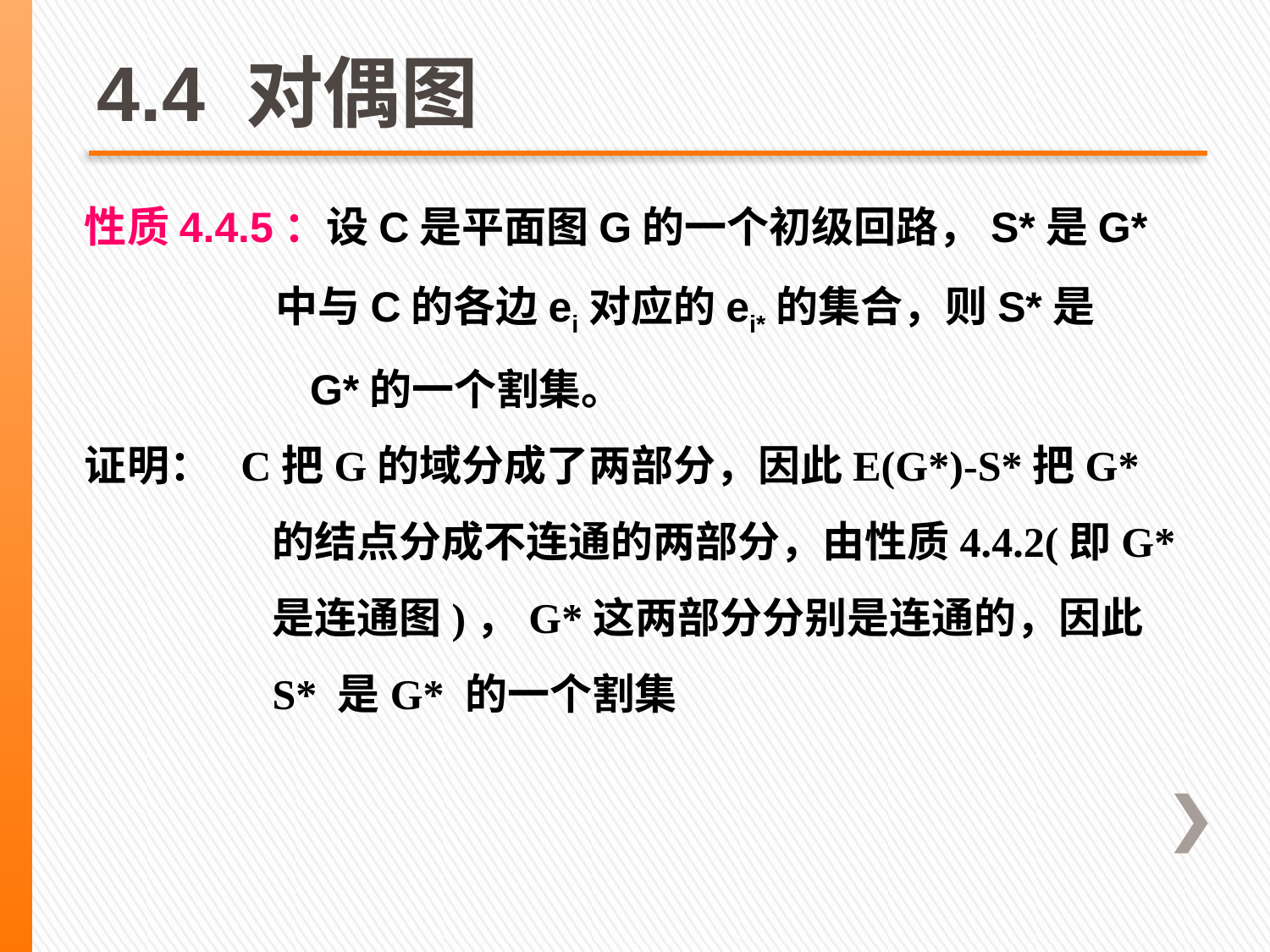

# 4.4 对偶图
性质4.4.5：设C是平面图G的一个初级回路，S*是G*
                   中与C的各边ei对应的ei*的集合，则S*是
                   G*的一个割集。
证明：  C把G的域分成了两部分，因此E(G*)-S*把G*的结点分成不连通的两部分，由性质4.4.2(即G*是连通图)，G*这两部分分别是连通的，因此S* 是G* 的一个割集